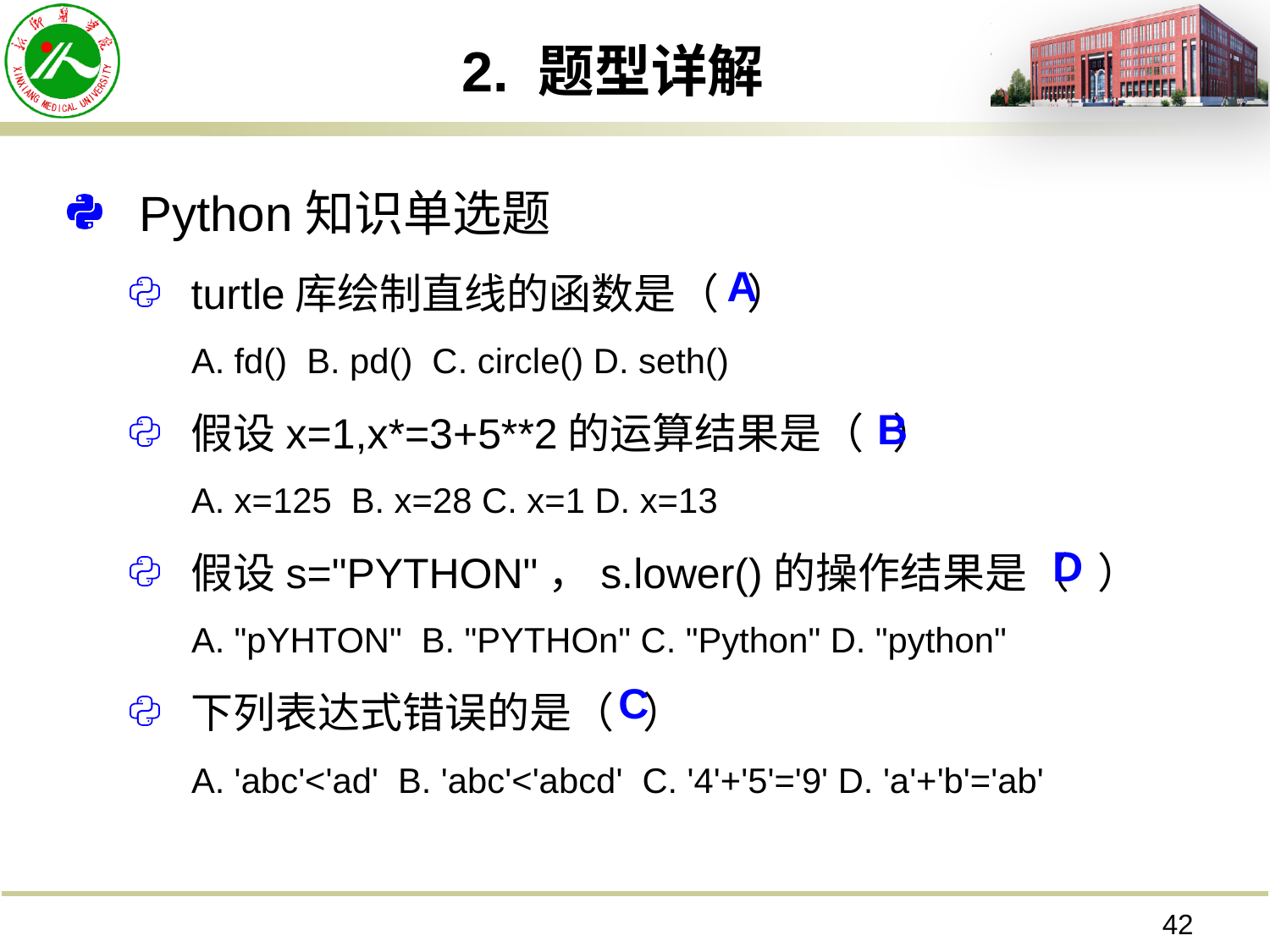

# 2. 题型详解
Python知识单选题
turtle库绘制直线的函数是（   ）
A. fd()  B. pd()  C. circle() D. seth()
假设x=1,x*=3+5**2的运算结果是（   ）
A. x=125  B. x=28 C. x=1 D. x=13
假设s="PYTHON"，s.lower()的操作结果是（   ）
A. "pYHTON"  B. "PYTHOn" C. "Python" D. "python"
下列表达式错误的是（   ）
A. 'abc'<'ad'  B. 'abc'<'abcd'  C. '4'+'5'='9' D. 'a'+'b'='ab'

A
B
D
C
42